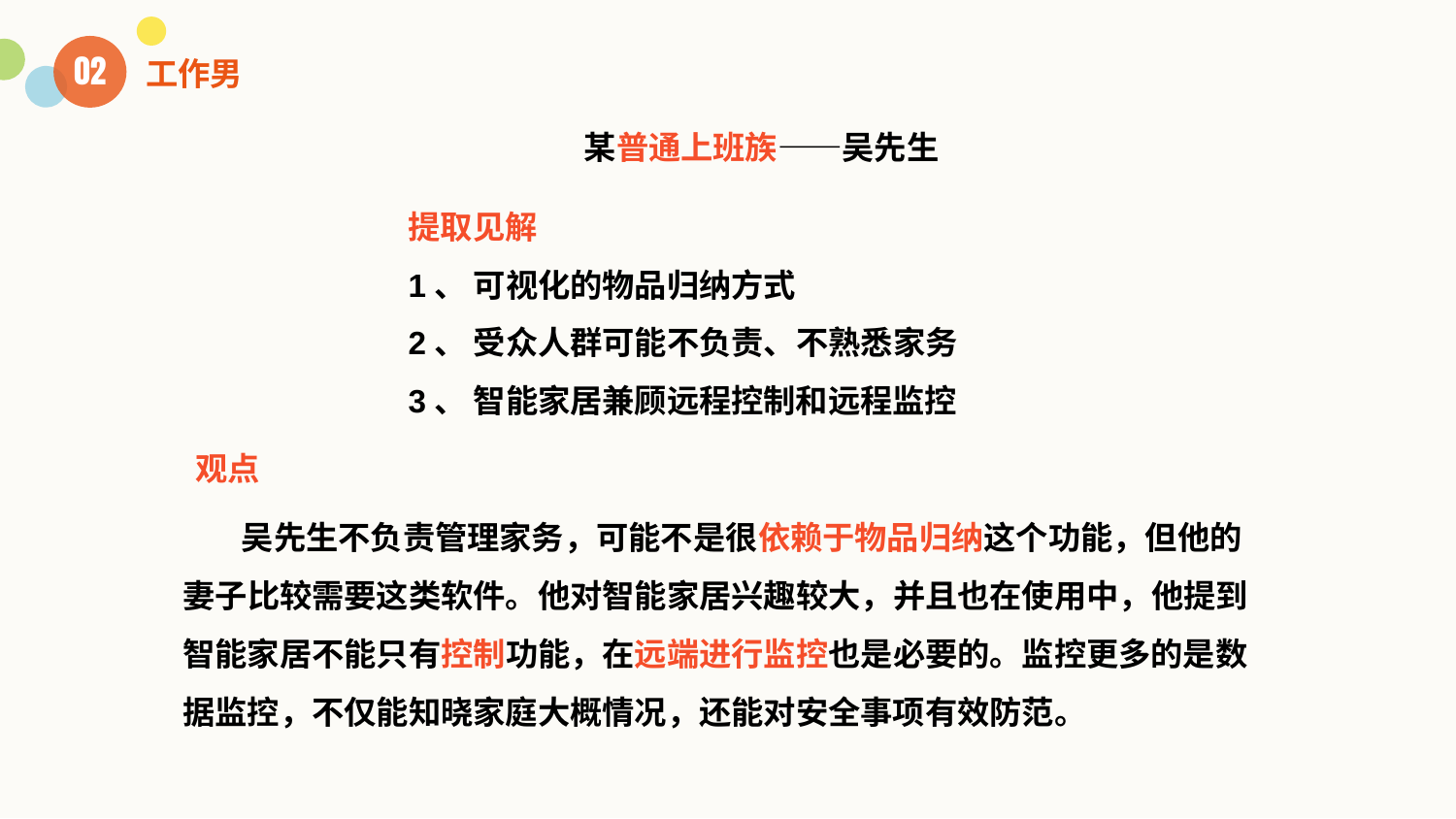

02
工作男

某普通上班族——吴先生
提取见解
1、 可视化的物品归纳方式
2、 受众人群可能不负责、不熟悉家务
3、 智能家居兼顾远程控制和远程监控
观点
       吴先生不负责管理家务，可能不是很依赖于物品归纳这个功能，但他的妻子比较需要这类软件。他对智能家居兴趣较大，并且也在使用中，他提到智能家居不能只有控制功能，在远端进行监控也是必要的。监控更多的是数据监控，不仅能知晓家庭大概情况，还能对安全事项有效防范。